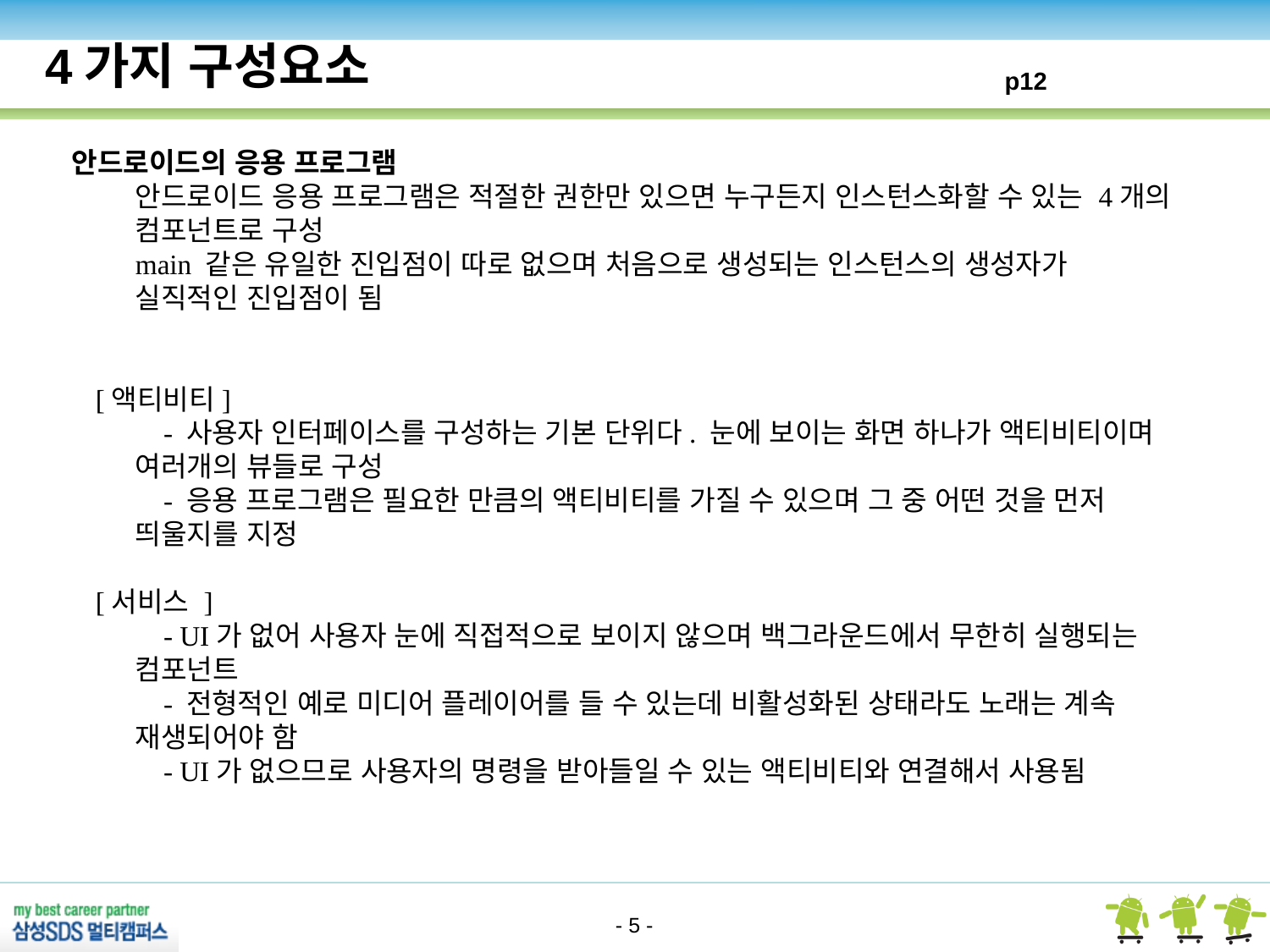

4가지 구성요소
p12
안드로이드의 응용 프로그램
안드로이드 응용 프로그램은 적절한 권한만 있으면 누구든지 인스턴스화할 수 있는 4개의 컴포넌트로 구성
main 같은 유일한 진입점이 따로 없으며 처음으로 생성되는 인스턴스의 생성자가 실직적인 진입점이 됨

[액티비티]
    - 사용자 인터페이스를 구성하는 기본 단위다. 눈에 보이는 화면 하나가 액티비티이며 여러개의 뷰들로 구성
    - 응용 프로그램은 필요한 만큼의 액티비티를 가질 수 있으며 그 중 어떤 것을 먼저 띄울지를 지정

[서비스 ]
    - UI가 없어 사용자 눈에 직접적으로 보이지 않으며 백그라운드에서 무한히 실행되는 컴포넌트
    - 전형적인 예로 미디어 플레이어를 들 수 있는데 비활성화된 상태라도 노래는 계속 재생되어야 함
    - UI가 없으므로 사용자의 명령을 받아들일 수 있는 액티비티와 연결해서 사용됨
- 5 -